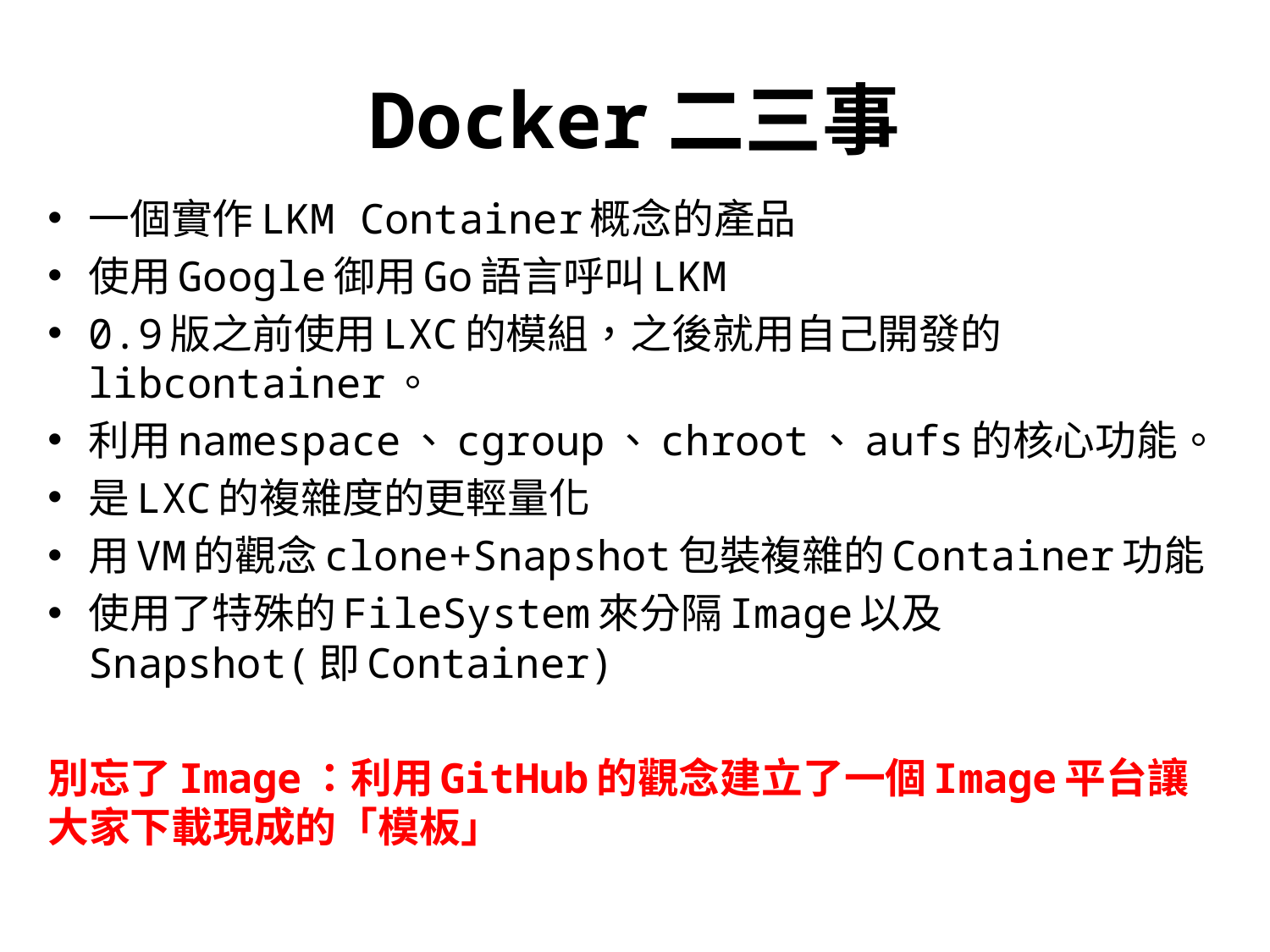

# Docker二三事
一個實作LKM Container概念的產品
使用Google御用Go語言呼叫LKM
0.9版之前使用LXC的模組，之後就用自己開發的libcontainer。
利用namespace、cgroup、chroot、aufs的核心功能。
是LXC的複雜度的更輕量化
用VM的觀念clone+Snapshot包裝複雜的Container功能
使用了特殊的FileSystem來分隔Image以及Snapshot(即Container)

別忘了Image：利用GitHub的觀念建立了一個Image平台讓大家下載現成的「模板」